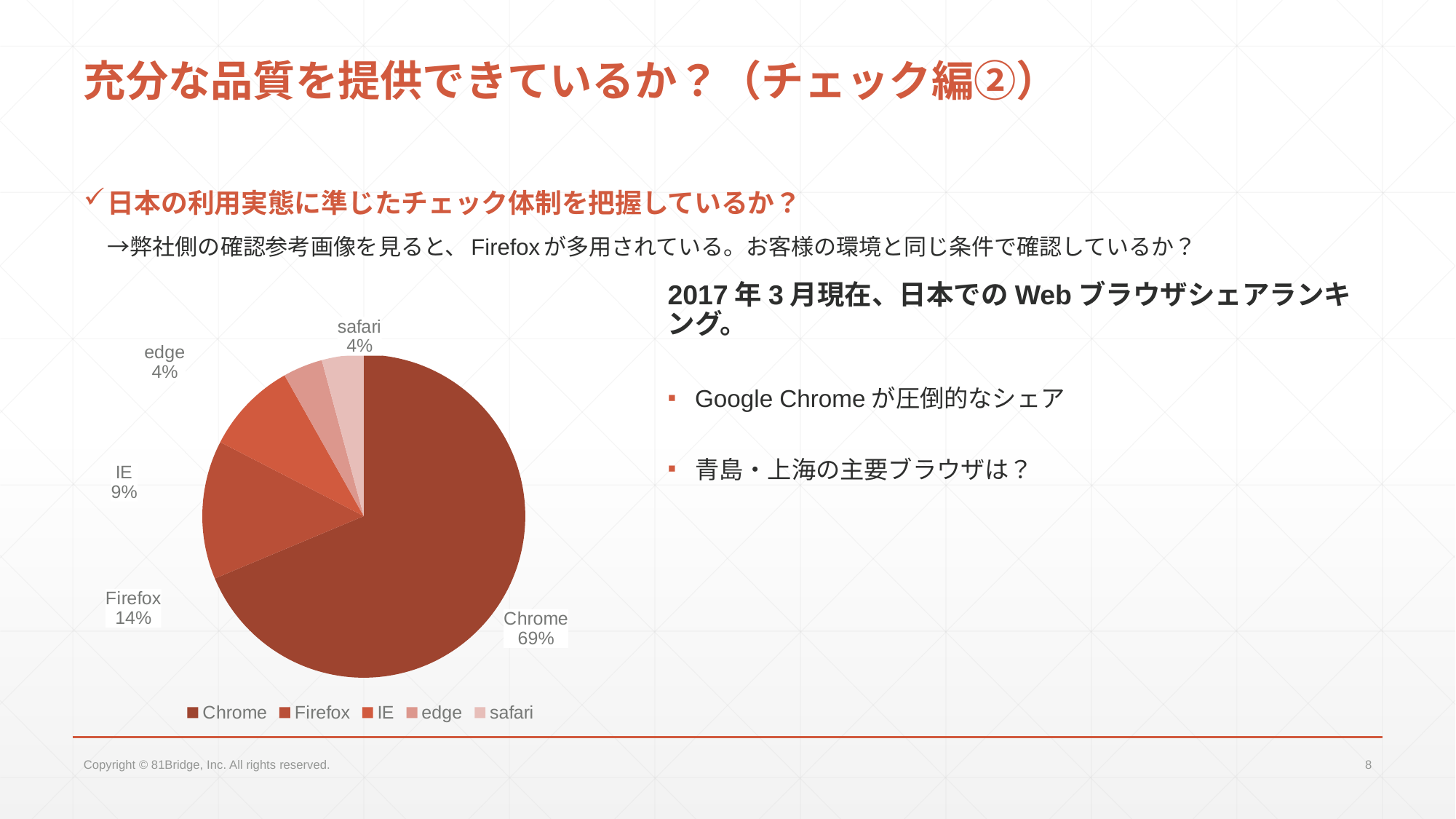

# 充分な品質を提供できているか？（チェック編②）
日本の利用実態に準じたチェック体制を把握しているか？
→弊社側の確認参考画像を見ると、Firefoxが多用されている。お客様の環境と同じ条件で確認しているか？

### Chart

| Category | Chrome |
|---|---|
| Chrome | 55.88 |
| Firefox | 11.29 |
| IE | 7.54 |
| edge | 3.23 |
| safari | 3.41 |
2017年3月現在、日本でのWebブラウザシェアランキング。
Google Chromeが圧倒的なシェア
青島・上海の主要ブラウザは？

Copyright © 81Bridge, Inc. All rights reserved.
8